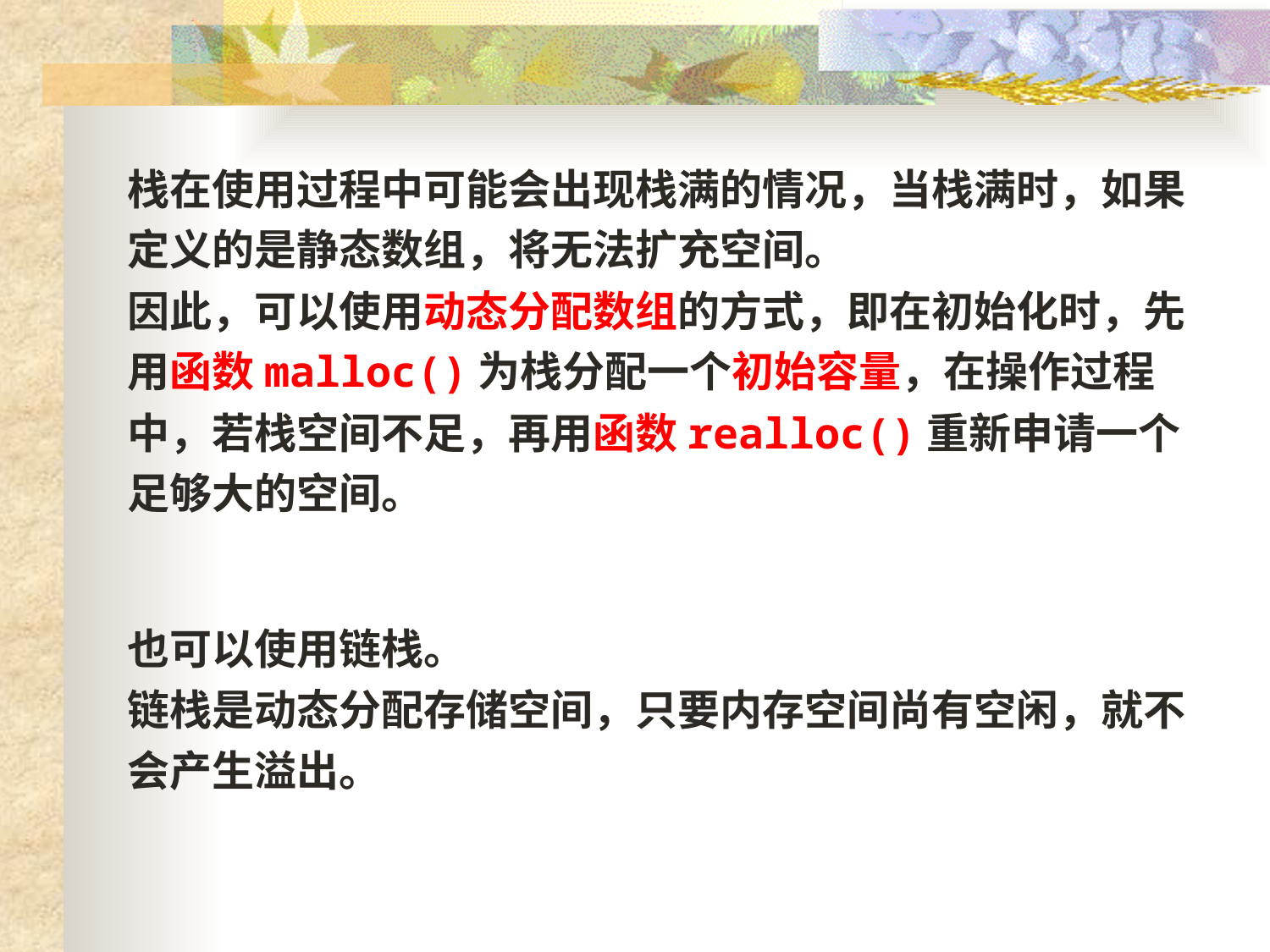

栈在使用过程中可能会出现栈满的情况，当栈满时，如果定义的是静态数组，将无法扩充空间。
因此，可以使用动态分配数组的方式，即在初始化时，先用函数malloc()为栈分配一个初始容量，在操作过程中，若栈空间不足，再用函数realloc()重新申请一个足够大的空间。
也可以使用链栈。
链栈是动态分配存储空间，只要内存空间尚有空闲，就不会产生溢出。